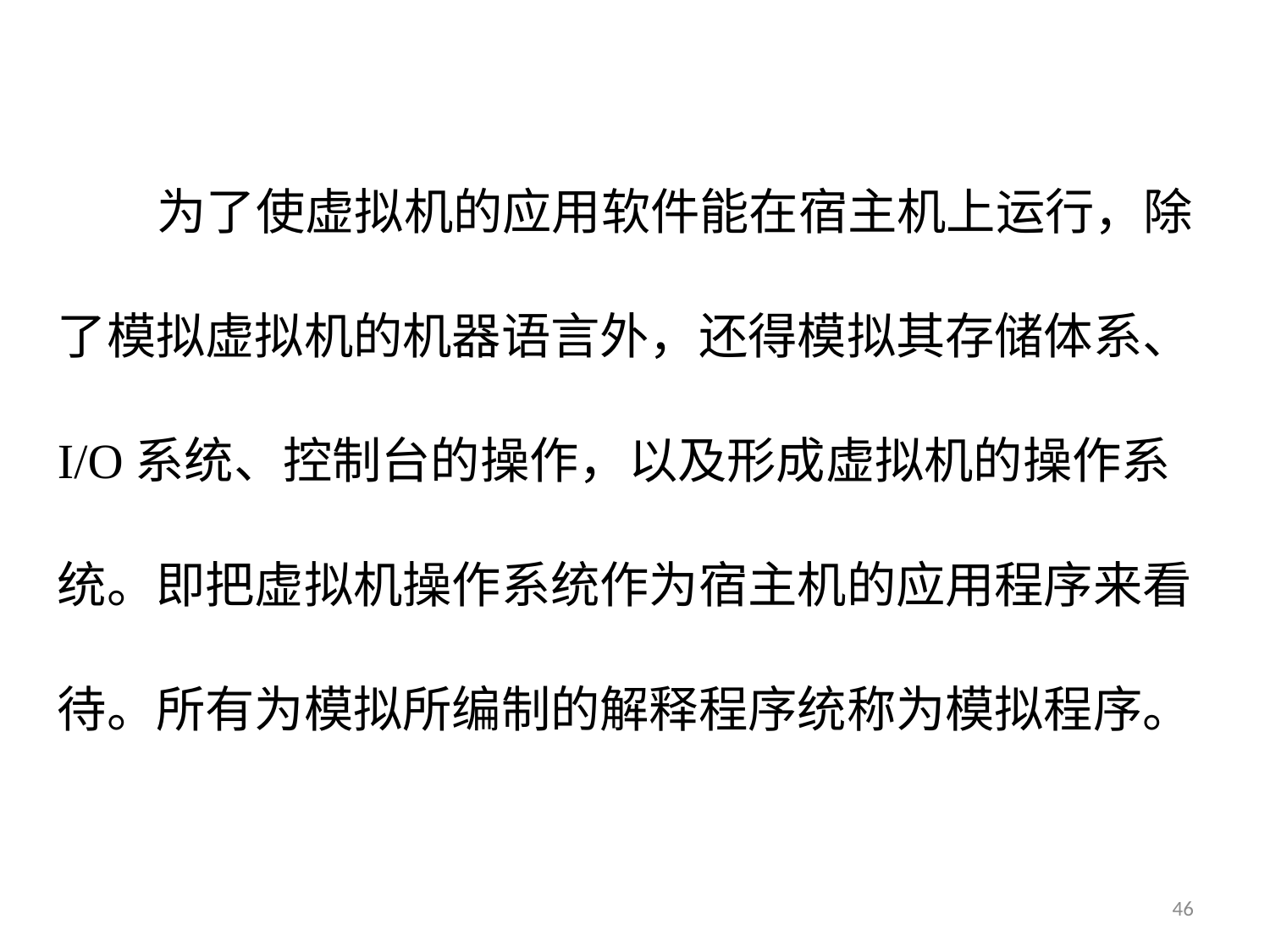

为了使虚拟机的应用软件能在宿主机上运行，除了模拟虚拟机的机器语言外，还得模拟其存储体系、I/O系统、控制台的操作，以及形成虚拟机的操作系统。即把虚拟机操作系统作为宿主机的应用程序来看待。所有为模拟所编制的解释程序统称为模拟程序。
46